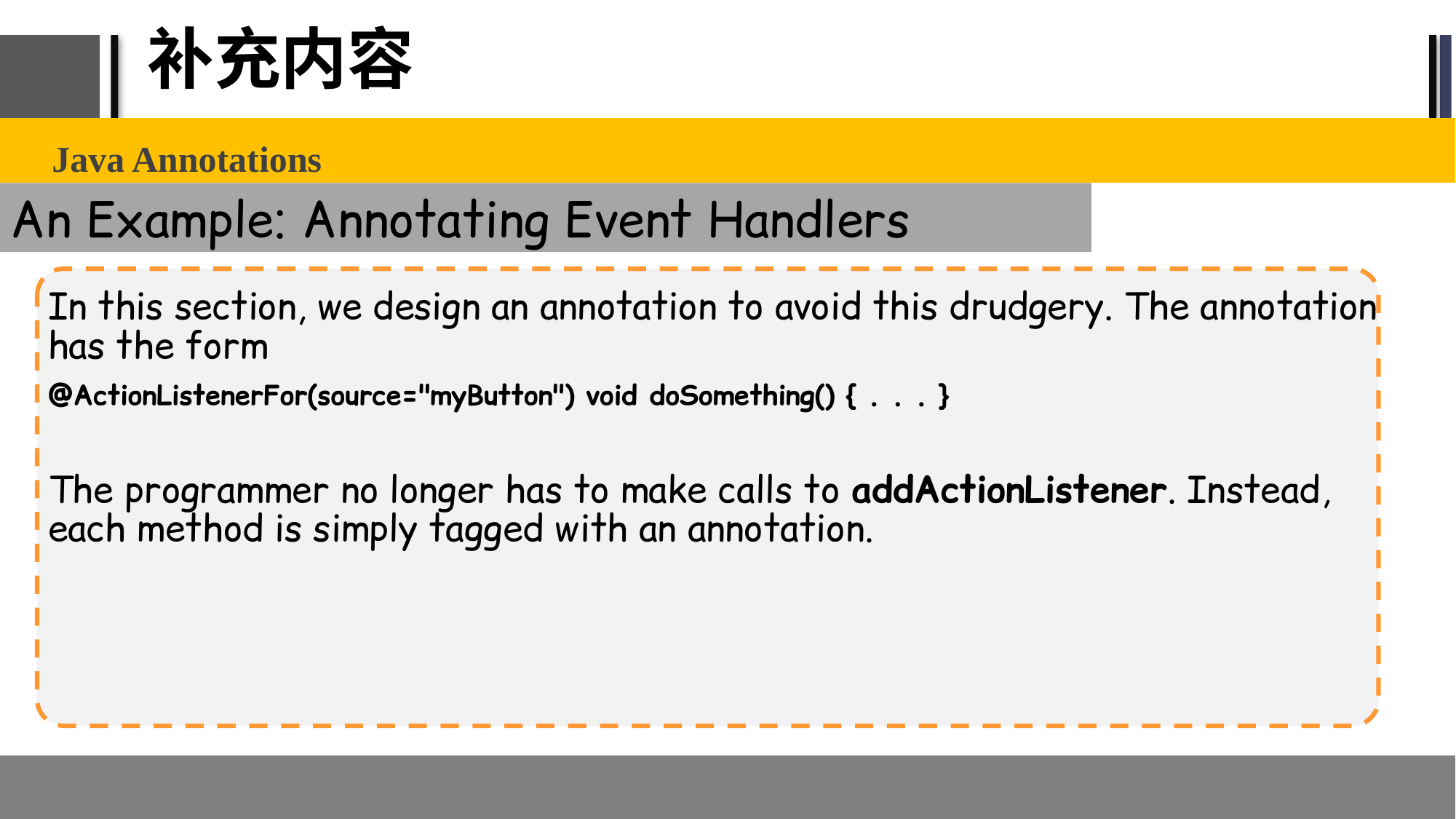

# 补充内容

Java Annotations
An Example: Annotating Event Handlers

In this section, we design an annotation to avoid this drudgery. The annotation has the form
@ActionListenerFor(source="myButton") void doSomething() { . . . }

The programmer no longer has to make calls to addActionListener. Instead, each method is simply tagged with an annotation.